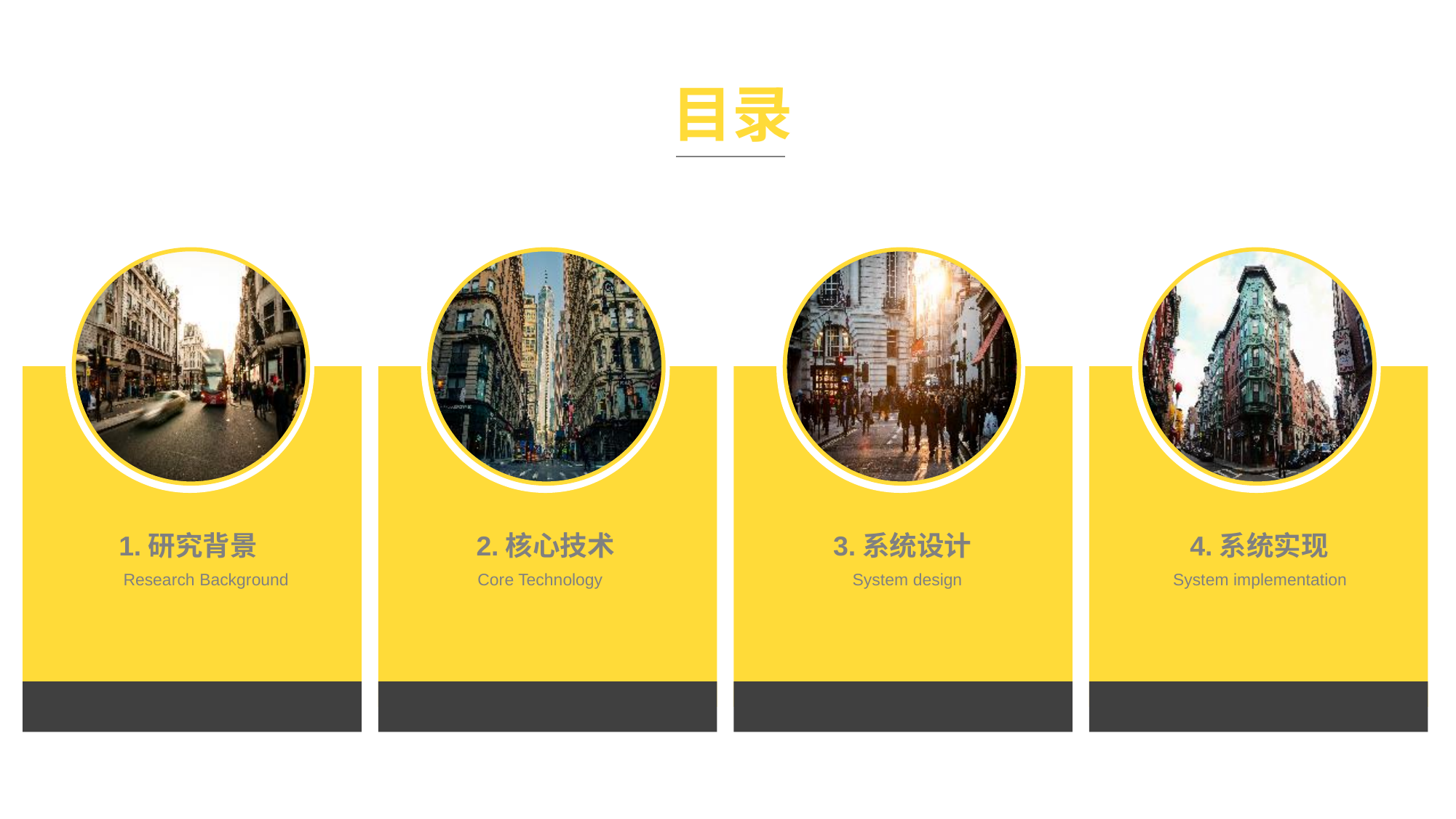

目录

1.研究背景
2.核心技术
3.系统设计
4.系统实现
Research Background
System design
System implementation
Core Technology